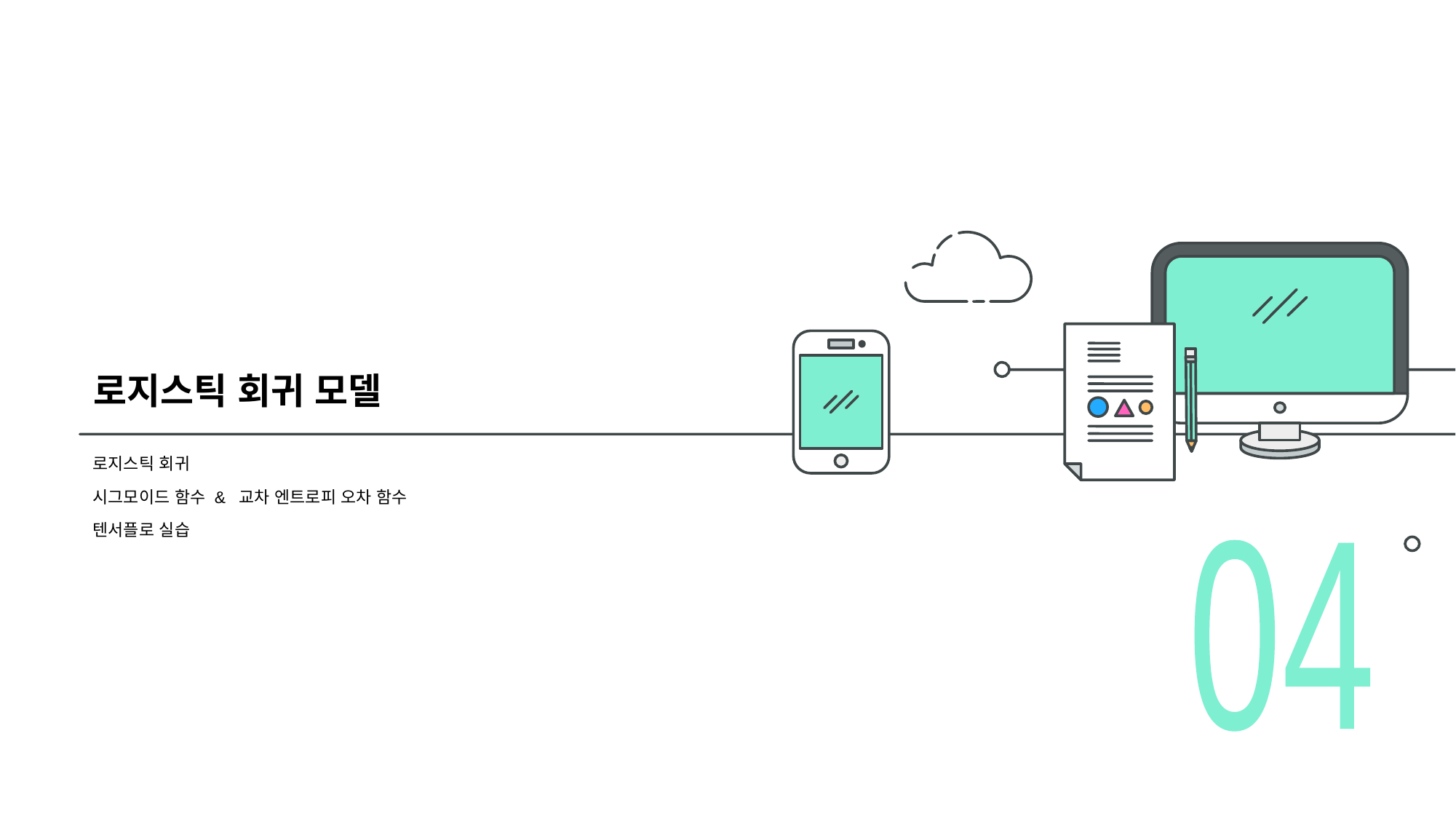

# 로지스틱 회귀 모델
로지스틱 회귀
시그모이드 함수 &  교차 엔트로피 오차 함수
텐서플로 실습
04